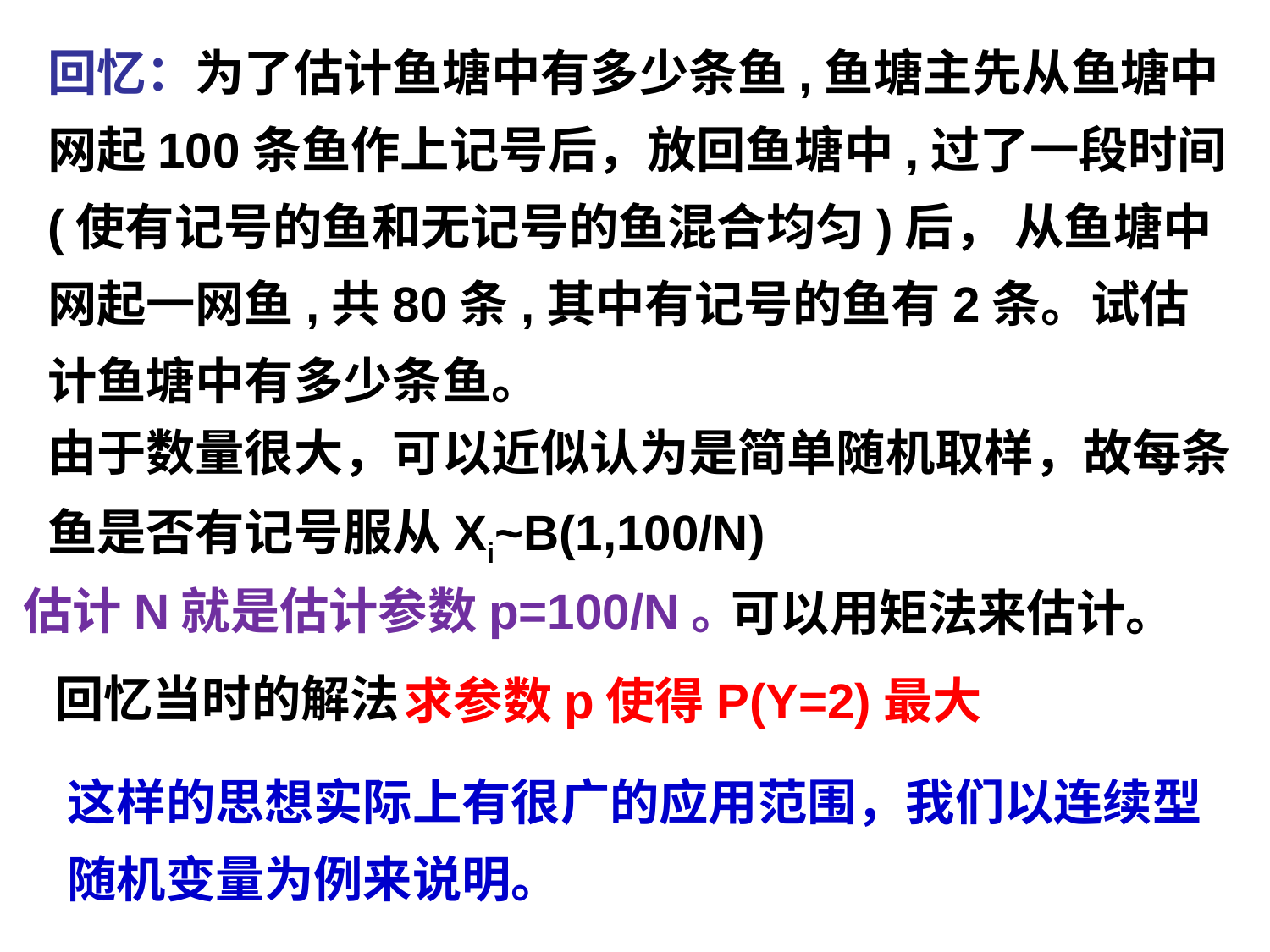

回忆：为了估计鱼塘中有多少条鱼,鱼塘主先从鱼塘中网起100条鱼作上记号后，放回鱼塘中,过了一段时间(使有记号的鱼和无记号的鱼混合均匀)后， 从鱼塘中网起一网鱼,共80条,其中有记号的鱼有2条。试估计鱼塘中有多少条鱼。
由于数量很大，可以近似认为是简单随机取样，故每条鱼是否有记号服从Xi~B(1,100/N)
估计N就是估计参数p=100/N。
可以用矩法来估计。
回忆当时的解法
求参数p使得P(Y=2)最大
这样的思想实际上有很广的应用范围，我们以连续型随机变量为例来说明。